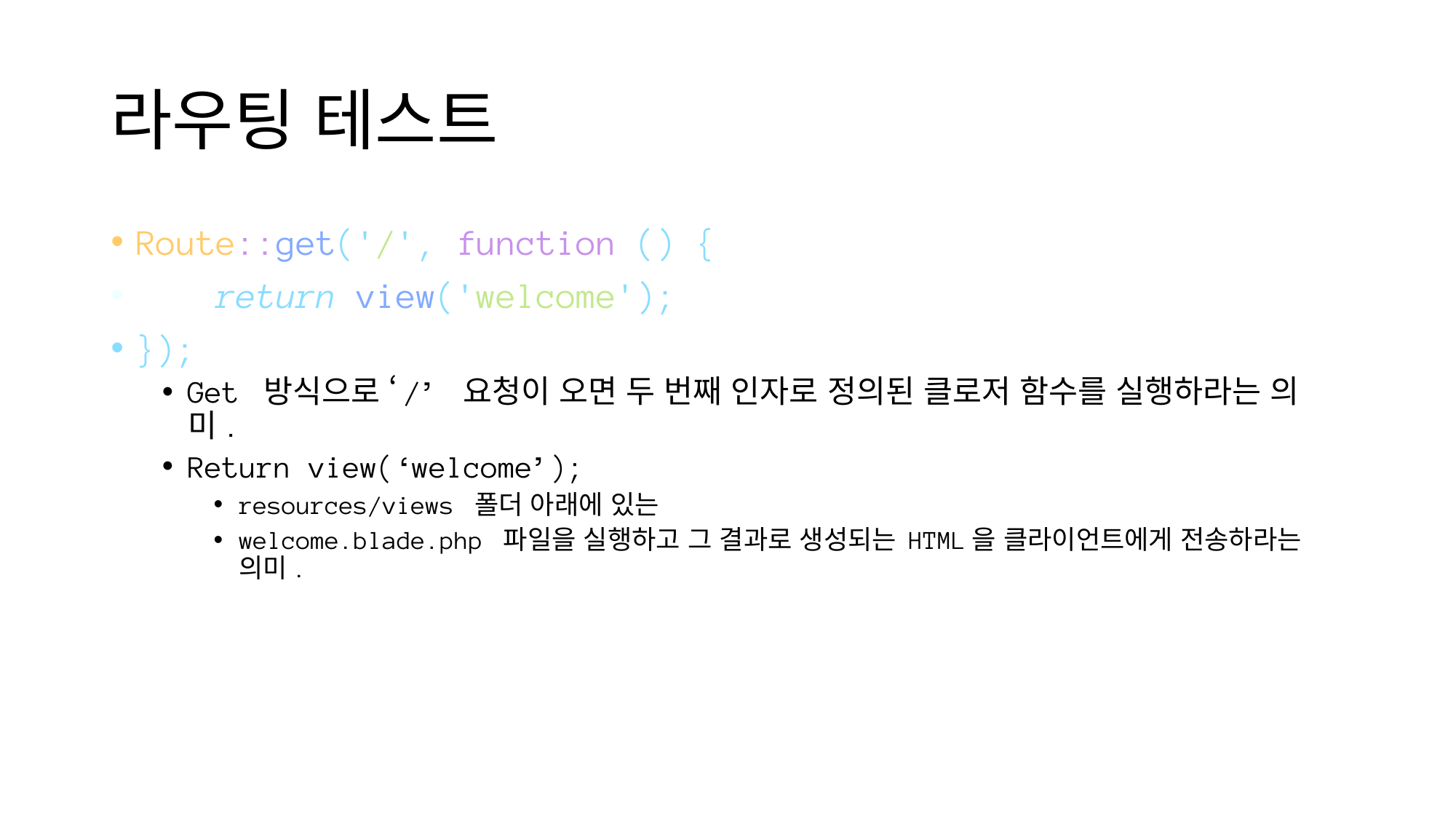

# 라우팅 테스트
Route::get('/', function () {
    return view('welcome');
});
Get 방식으로 ‘/’ 요청이 오면 두 번째 인자로 정의된 클로저 함수를 실행하라는 의미.
Return view(‘welcome’);
resources/views 폴더 아래에 있는
welcome.blade.php 파일을 실행하고 그 결과로 생성되는 HTML을 클라이언트에게 전송하라는 의미.